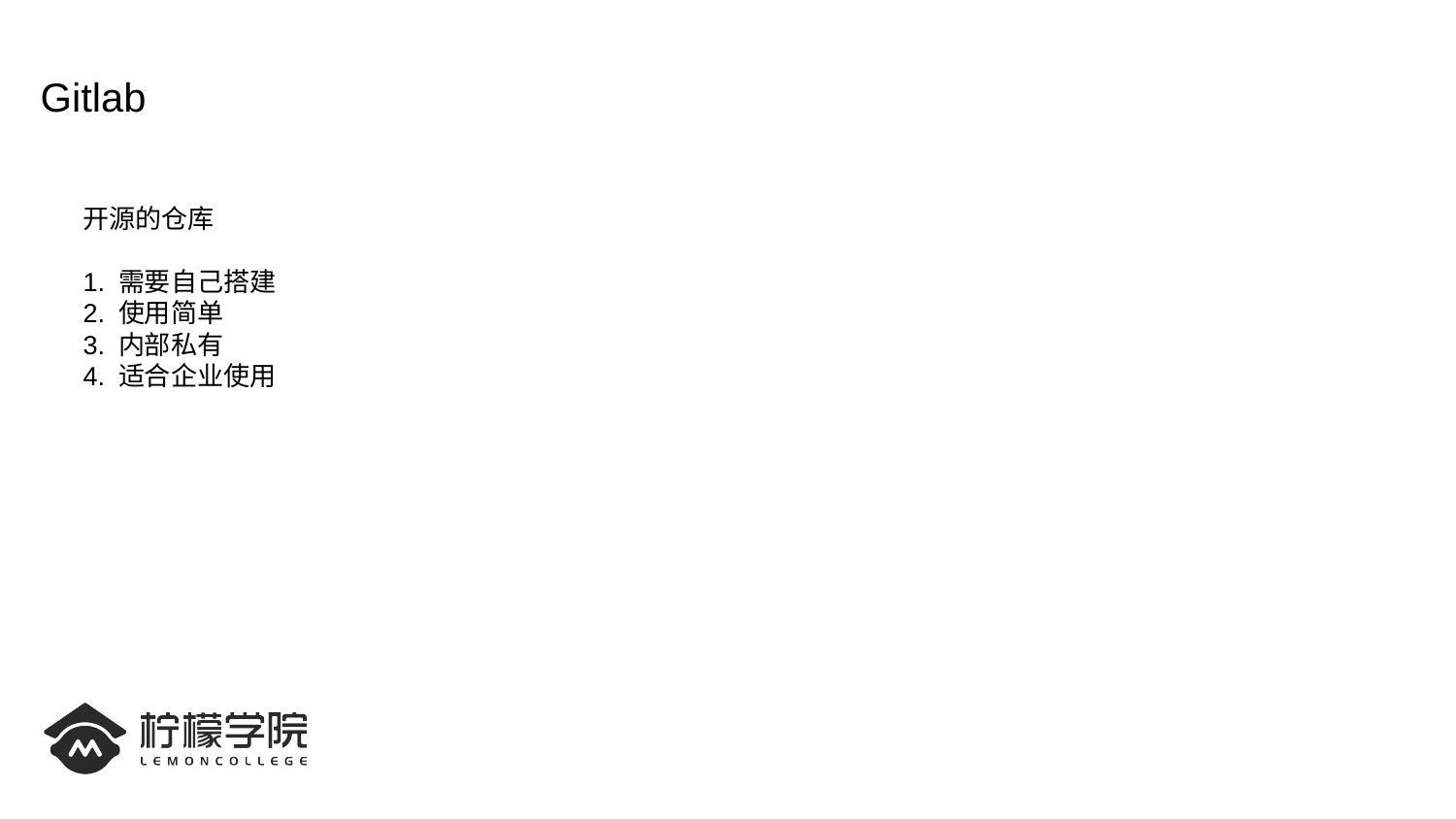

Gitlab

开源的仓库

1. 需要自己搭建
2. 使用简单
3. 内部私有
4. 适合企业使用